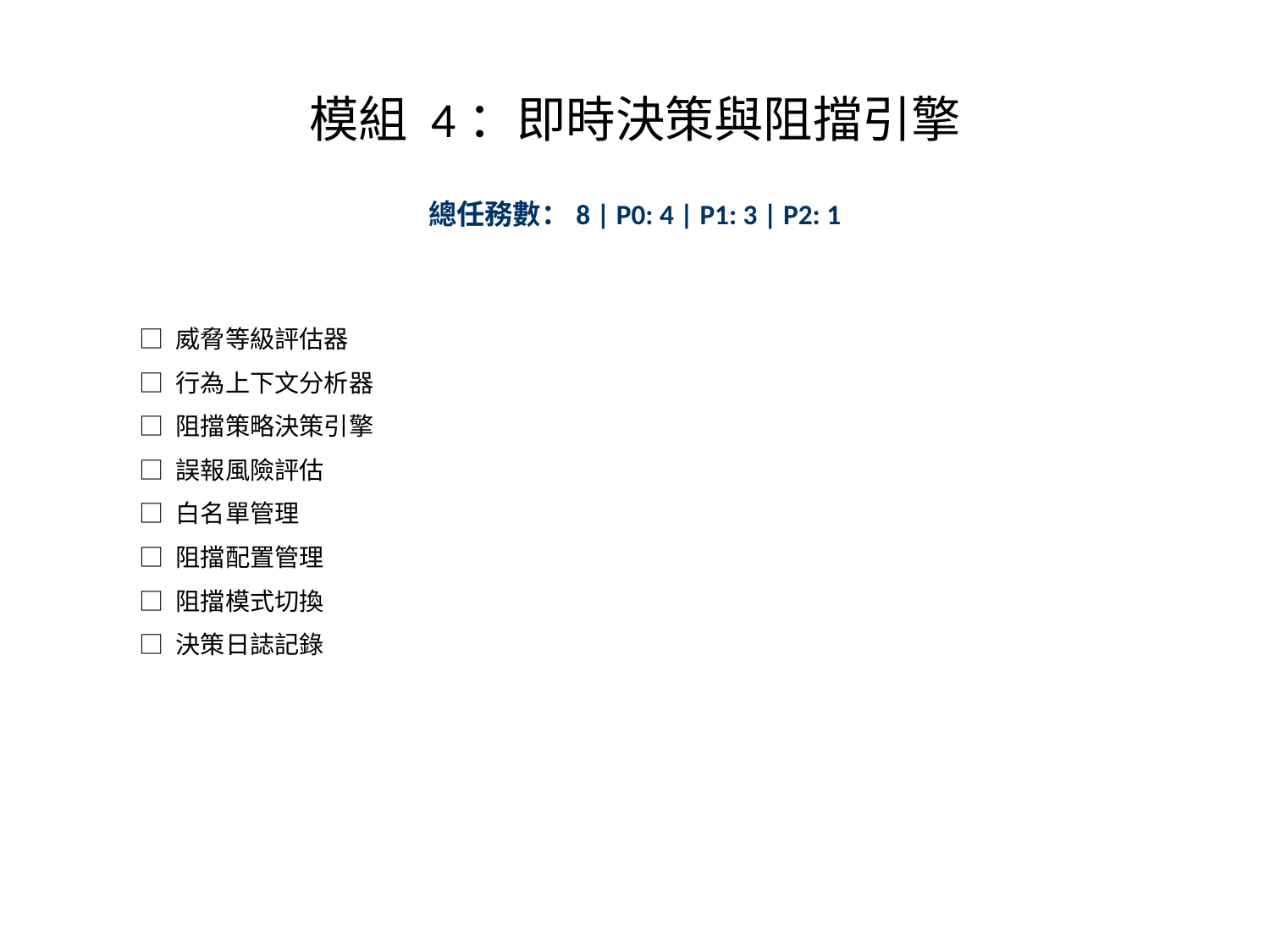

# 模組 4：即時決策與阻擋引擎
總任務數：8 | P0: 4 | P1: 3 | P2: 1
□ 威脅等級評估器
□ 行為上下文分析器
□ 阻擋策略決策引擎
□ 誤報風險評估
□ 白名單管理
□ 阻擋配置管理
□ 阻擋模式切換
□ 決策日誌記錄